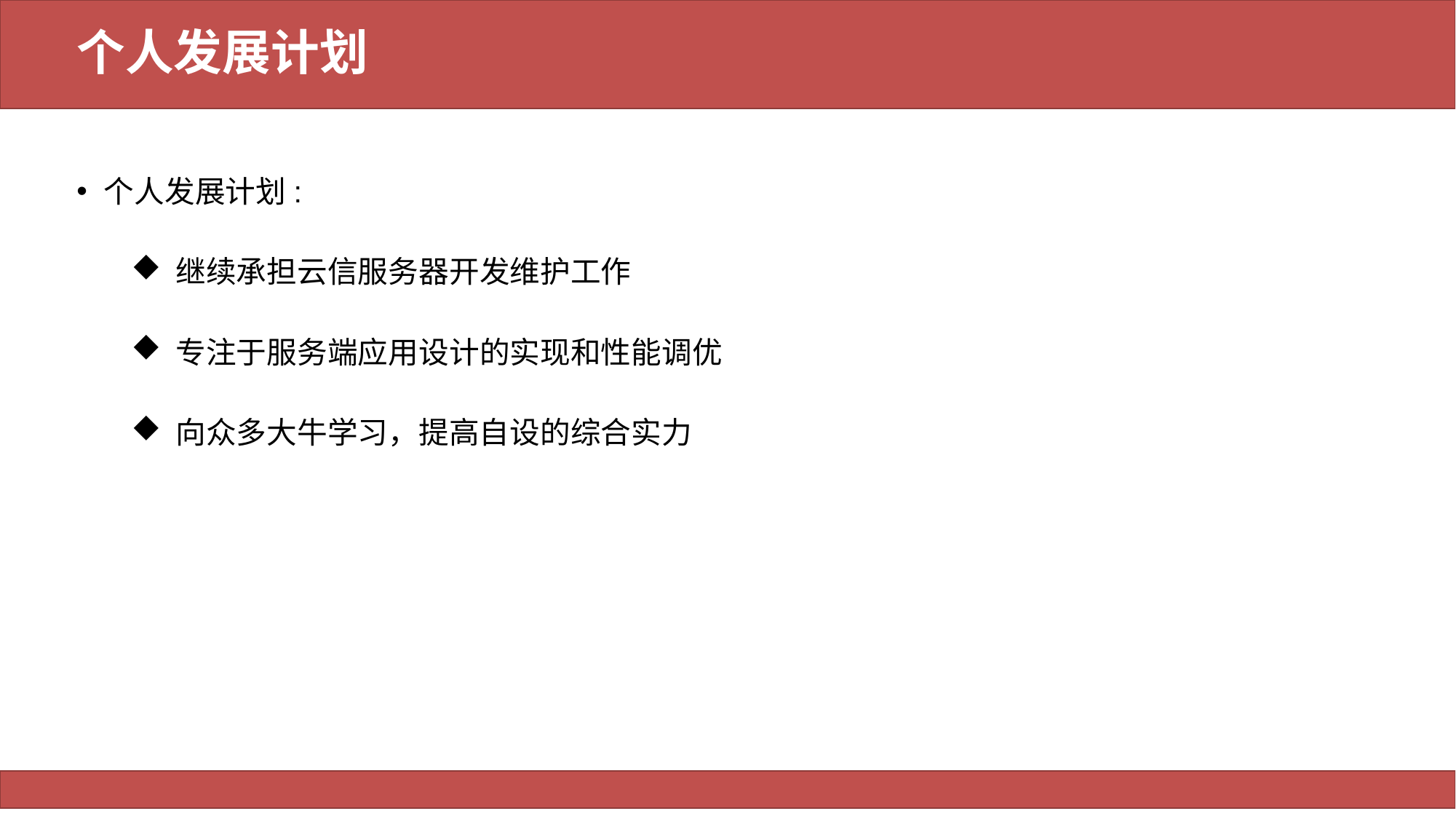

# 个人发展计划
个人发展计划:
 继续承担云信服务器开发维护工作
 专注于服务端应用设计的实现和性能调优
 向众多大牛学习，提高自设的综合实力